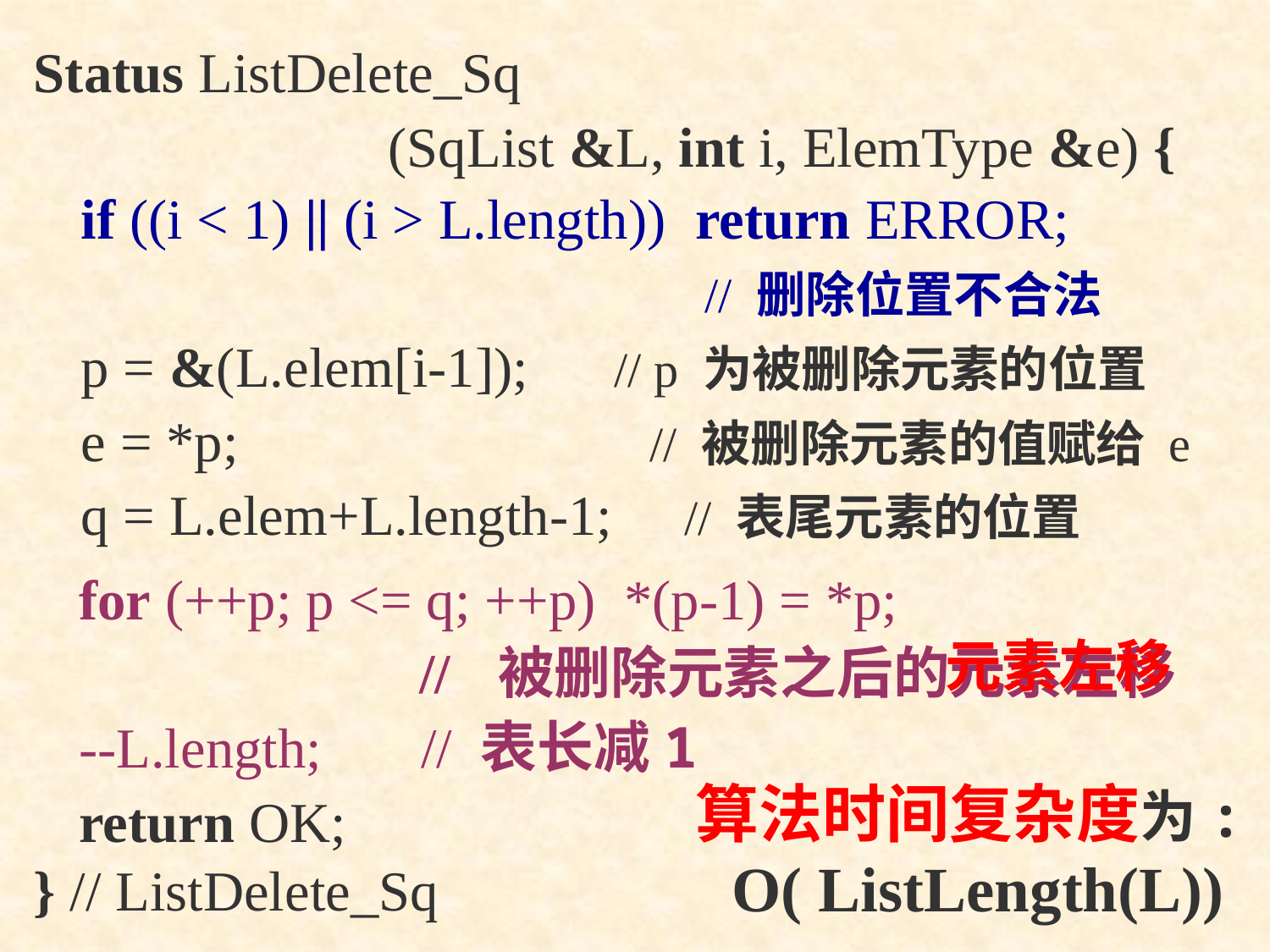

Status ListDelete_Sq
                         (SqList &L, int i, ElemType &e) {

} // ListDelete_Sq
if ((i < 1) || (i > L.length))  return ERROR;
                                            // 删除位置不合法
p = &(L.elem[i-1]);      // p 为被删除元素的位置
e = *p;                             // 被删除元素的值赋给 e
q = L.elem+L.length-1;     // 表尾元素的位置
for (++p; p <= q; ++p)  *(p-1) = *p;
                        // 被删除元素之后的元素左移
--L.length;       // 表长减1
return OK;
元素左移
算法时间复杂度为:
 O( ListLength(L))